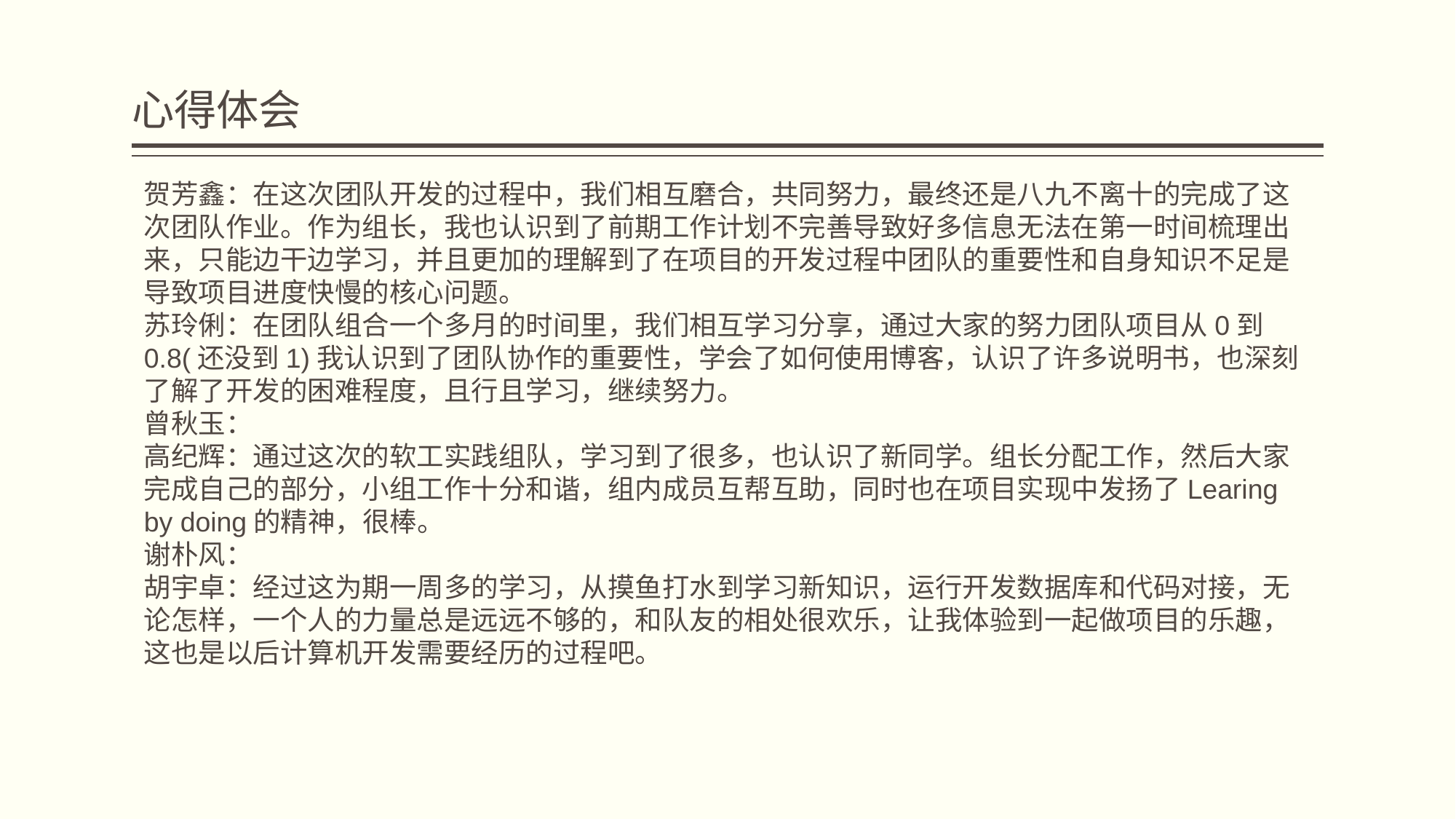

# 心得体会
贺芳鑫：在这次团队开发的过程中，我们相互磨合，共同努力，最终还是八九不离十的完成了这次团队作业。作为组长，我也认识到了前期工作计划不完善导致好多信息无法在第一时间梳理出来，只能边干边学习，并且更加的理解到了在项目的开发过程中团队的重要性和自身知识不足是导致项目进度快慢的核心问题。
苏玲俐：在团队组合一个多月的时间里，我们相互学习分享，通过大家的努力团队项目从0到0.8(还没到1)我认识到了团队协作的重要性，学会了如何使用博客，认识了许多说明书，也深刻了解了开发的困难程度，且行且学习，继续努力。
曾秋玉：
高纪辉：通过这次的软工实践组队，学习到了很多，也认识了新同学。组长分配工作，然后大家完成自己的部分，小组工作十分和谐，组内成员互帮互助，同时也在项目实现中发扬了Learing by doing的精神，很棒。
谢朴风：
胡宇卓：经过这为期一周多的学习，从摸鱼打水到学习新知识，运行开发数据库和代码对接，无论怎样，一个人的力量总是远远不够的，和队友的相处很欢乐，让我体验到一起做项目的乐趣，这也是以后计算机开发需要经历的过程吧。